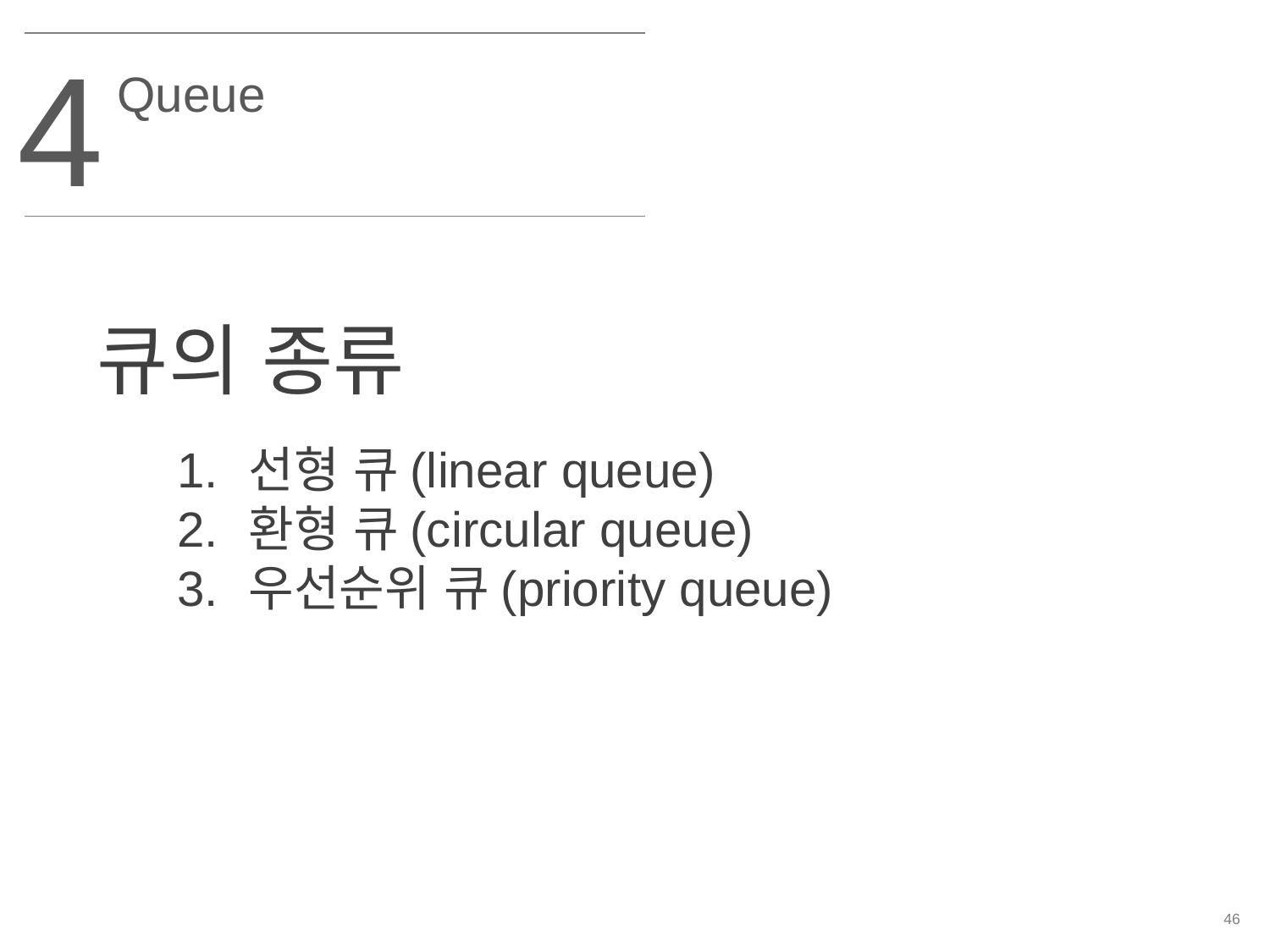

4
Queue
큐의 종류
선형 큐(linear queue)
환형 큐(circular queue)
우선순위 큐(priority queue)